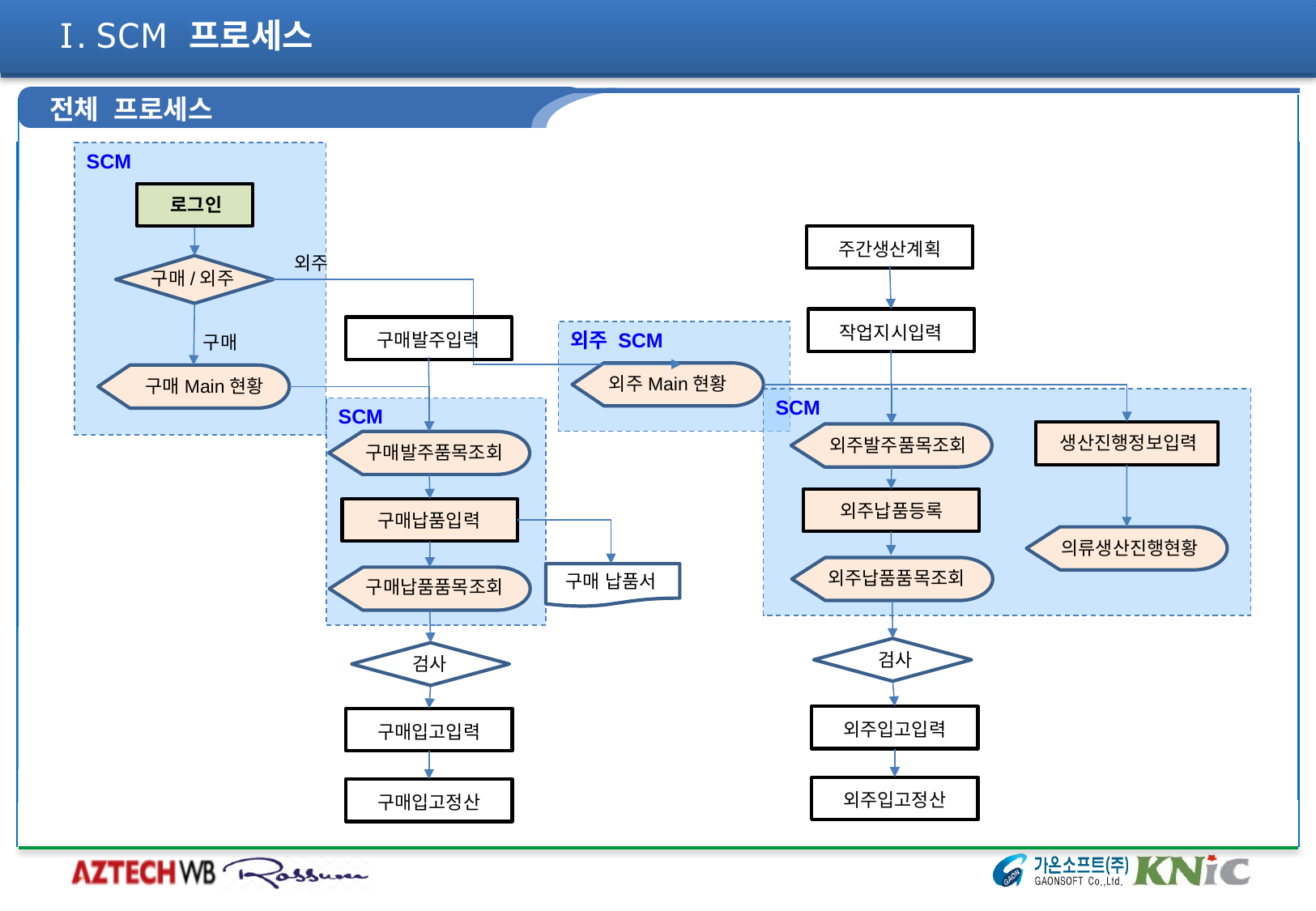

I. SCM 프로세스
 전체  프로세스

SCM

로그인

주간생산계획
외주

구매/외주

작업지시입력

구매발주입력
외주 SCM
구매

외주Main현황
구매Main현황
SCM
SCM

생산진행정보입력
외주발주품목조회

구매발주품목조회

외주납품등록

구매납품입력

의류생산진행현황

외주납품품목조회
구매 납품서

구매납품품목조회

검사

검사

외주입고입력

구매입고입력

외주입고정산

구매입고정산